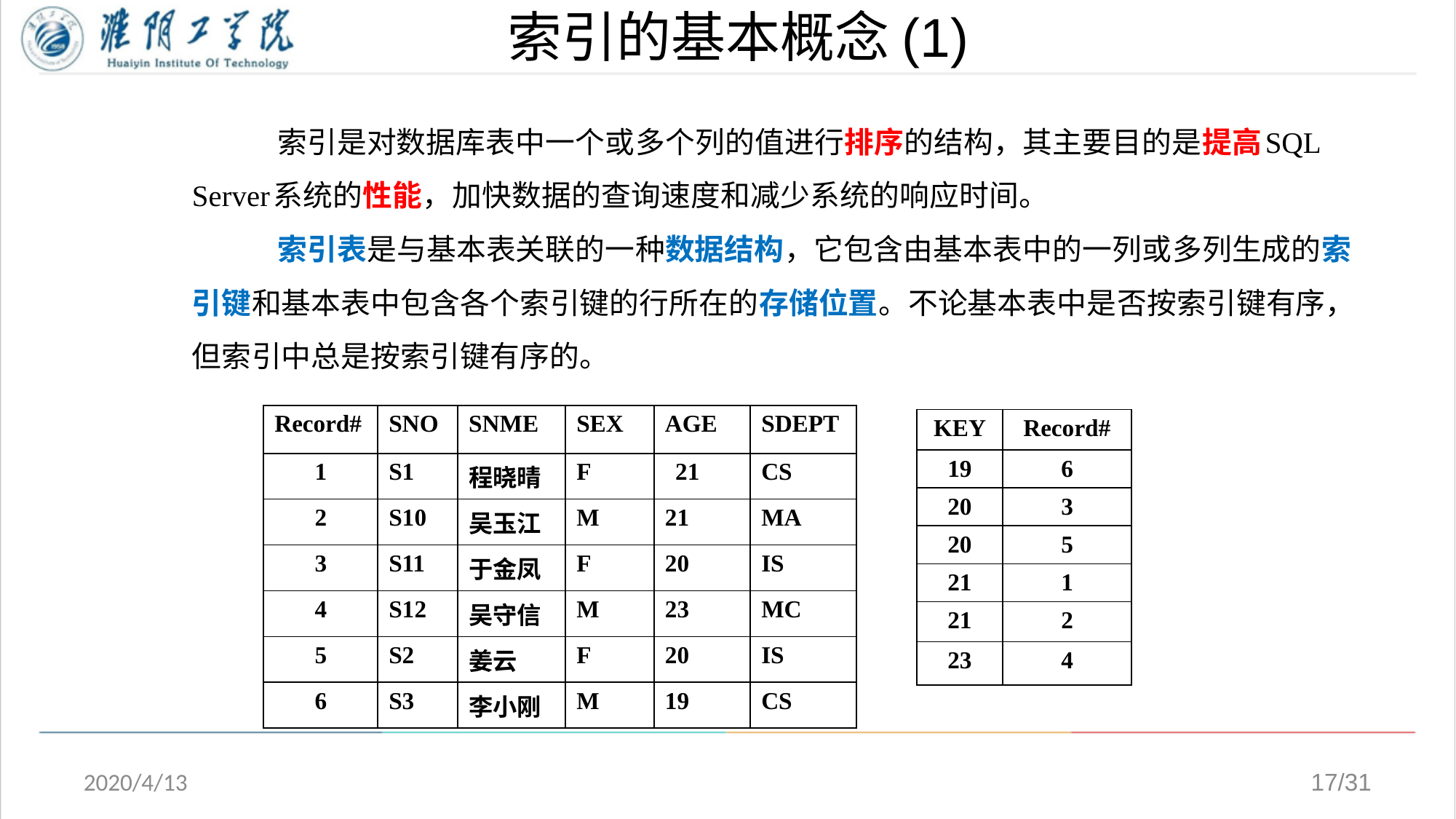

# 索引的基本概念(1)
 索引是对数据库表中一个或多个列的值进行排序的结构，其主要目的是提高SQL Server系统的性能，加快数据的查询速度和减少系统的响应时间。
 索引表是与基本表关联的一种数据结构，它包含由基本表中的一列或多列生成的索引键和基本表中包含各个索引键的行所在的存储位置。不论基本表中是否按索引键有序，但索引中总是按索引键有序的。
| Record# | SNO | SNME | SEX | AGE | SDEPT |
| --- | --- | --- | --- | --- | --- |
| 1 | S1 | 程晓晴 | F | 21 | CS |
| 2 | S10 | 吴玉江 | M | 21 | MA |
| 3 | S11 | 于金凤 | F | 20 | IS |
| 4 | S12 | 吴守信 | M | 23 | MC |
| 5 | S2 | 姜云 | F | 20 | IS |
| 6 | S3 | 李小刚 | M | 19 | CS |
| KEY | Record# |
| --- | --- |
| 19 | 6 |
| 20 | 3 |
| 20 | 5 |
| 21 | 1 |
| 21 | 2 |
| 23 | 4 |
2020/4/13
17/31